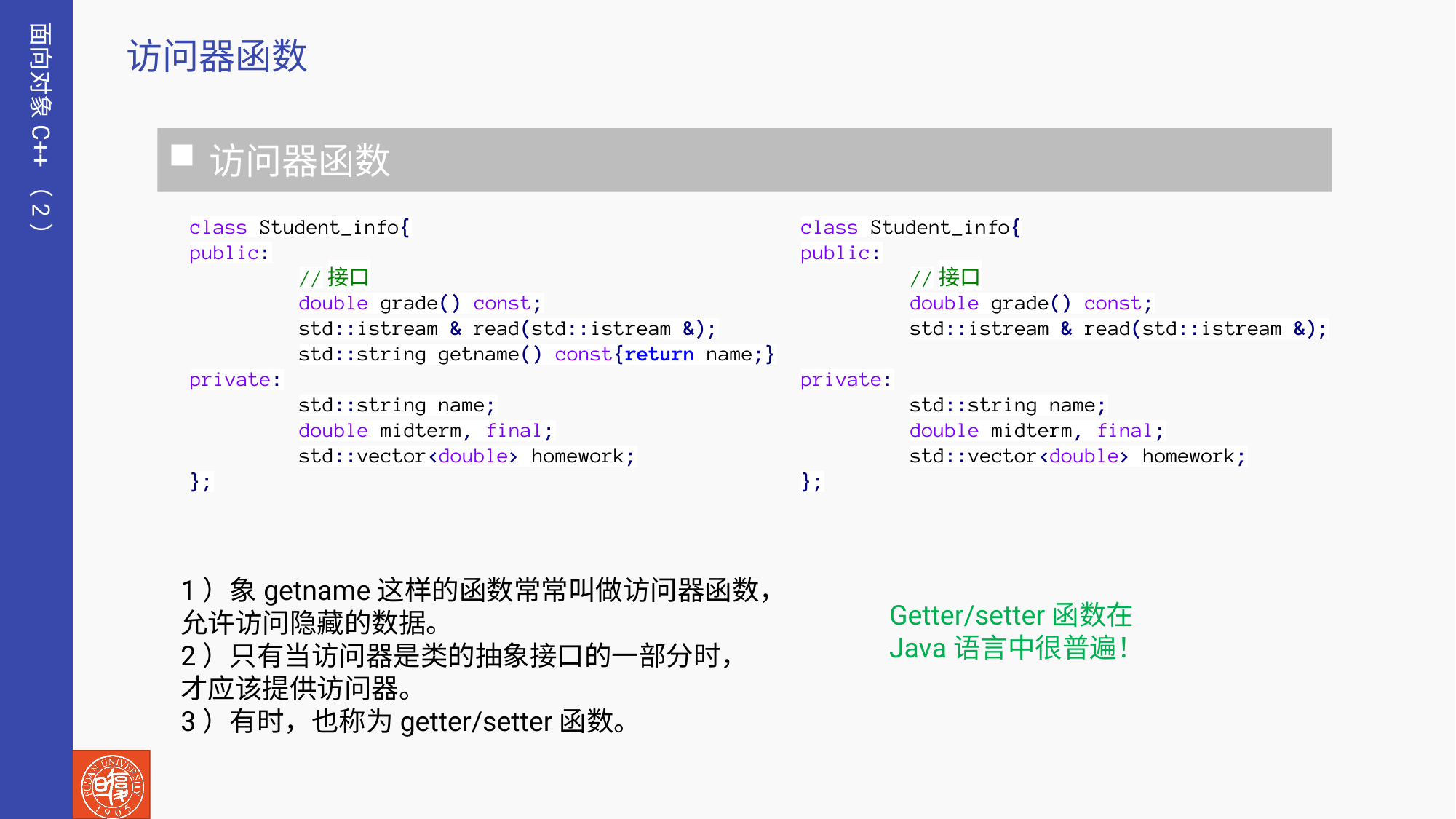

面向对象C++（2）
访问器函数
访问器函数
class Student_info{
public:
	//接口
	double grade() const;
	std::istream & read(std::istream &);
	std::string getname() const{return name;}
private:
	std::string name;
	double midterm, final;
	std::vector<double> homework;
};
class Student_info{
public:
	//接口
	double grade() const;
	std::istream & read(std::istream &);

private:
	std::string name;
	double midterm, final;
	std::vector<double> homework;
};
1）象getname这样的函数常常叫做访问器函数，允许访问隐藏的数据。
2）只有当访问器是类的抽象接口的一部分时，才应该提供访问器。
3）有时，也称为getter/setter函数。
Getter/setter函数在Java语言中很普遍！